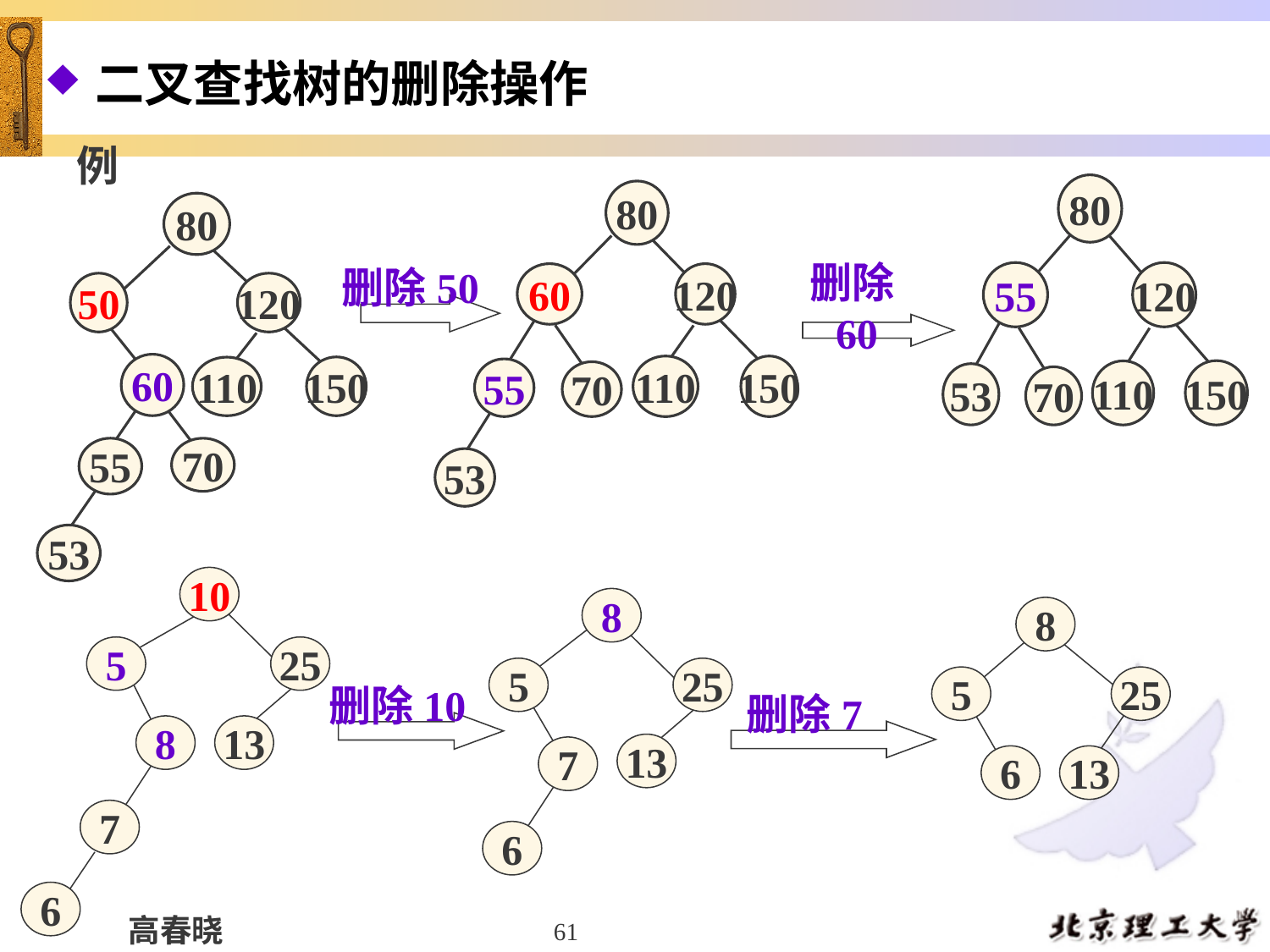

二叉查找树的删除操作
例
80

55
120

150
110
53
70
80

60
120

110
150
55
70

53
80

50
120

60
150
110

55
70

53
删除50

删除60

10

5
25

8
13

7

6
8

5
25

13
7

6
8

5
25

6
13
删除10

删除7

61